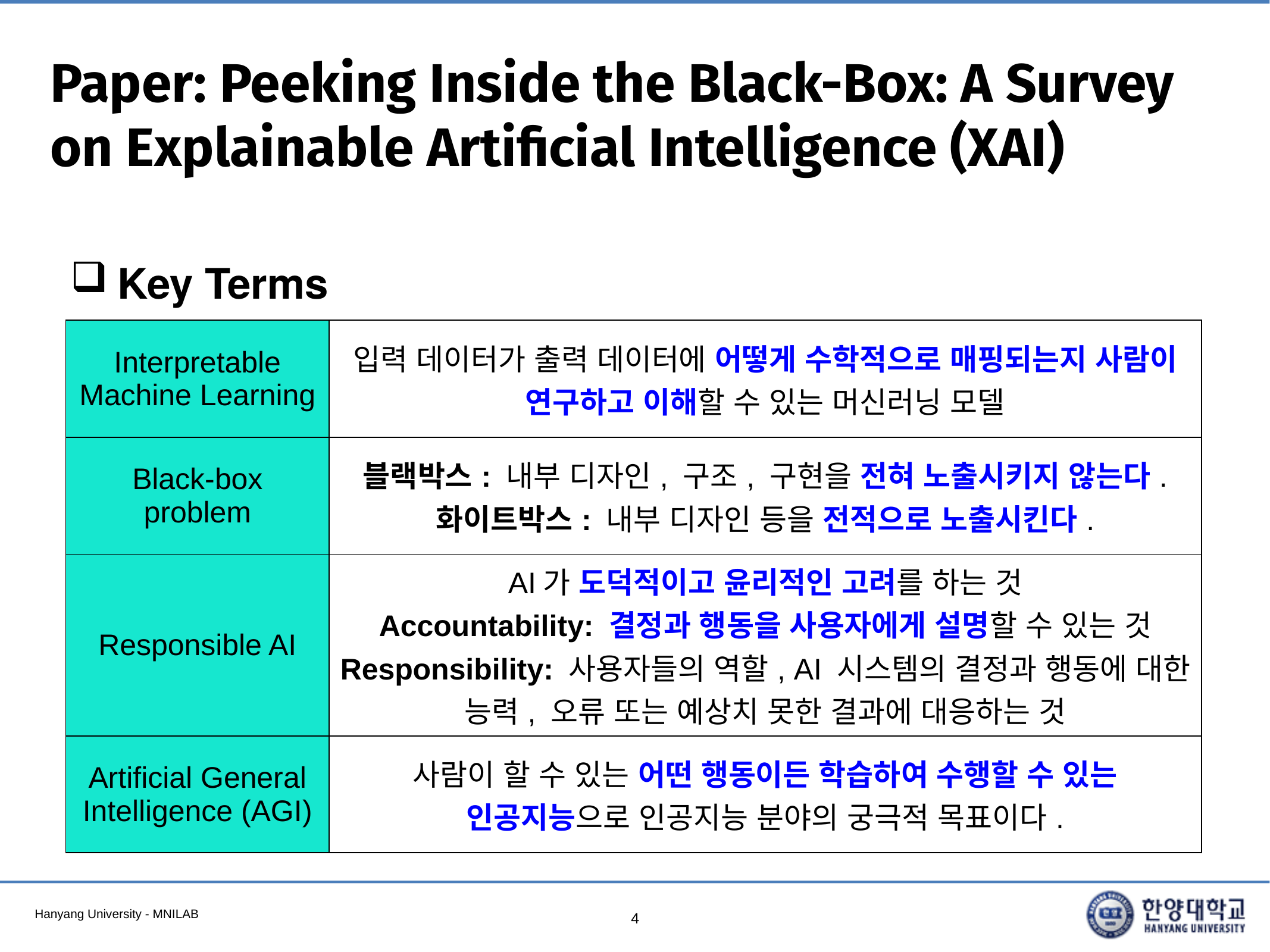

# Paper: Peeking Inside the Black-Box: A Survey on Explainable Artificial Intelligence (XAI)
Key Terms
| Interpretable Machine Learning | 입력 데이터가 출력 데이터에 어떻게 수학적으로 매핑되는지 사람이 연구하고 이해할 수 있는 머신러닝 모델 |
| --- | --- |
| Black-box problem | 블랙박스: 내부 디자인, 구조, 구현을 전혀 노출시키지 않는다. 화이트박스: 내부 디자인 등을 전적으로 노출시킨다. |
| Responsible AI | AI가 도덕적이고 윤리적인 고려를 하는 것 Accountability: 결정과 행동을 사용자에게 설명할 수 있는 것 Responsibility: 사용자들의 역할, AI 시스템의 결정과 행동에 대한 능력, 오류 또는 예상치 못한 결과에 대응하는 것 |
| Artificial General Intelligence (AGI) | 사람이 할 수 있는 어떤 행동이든 학습하여 수행할 수 있는 인공지능으로 인공지능 분야의 궁극적 목표이다. |
4